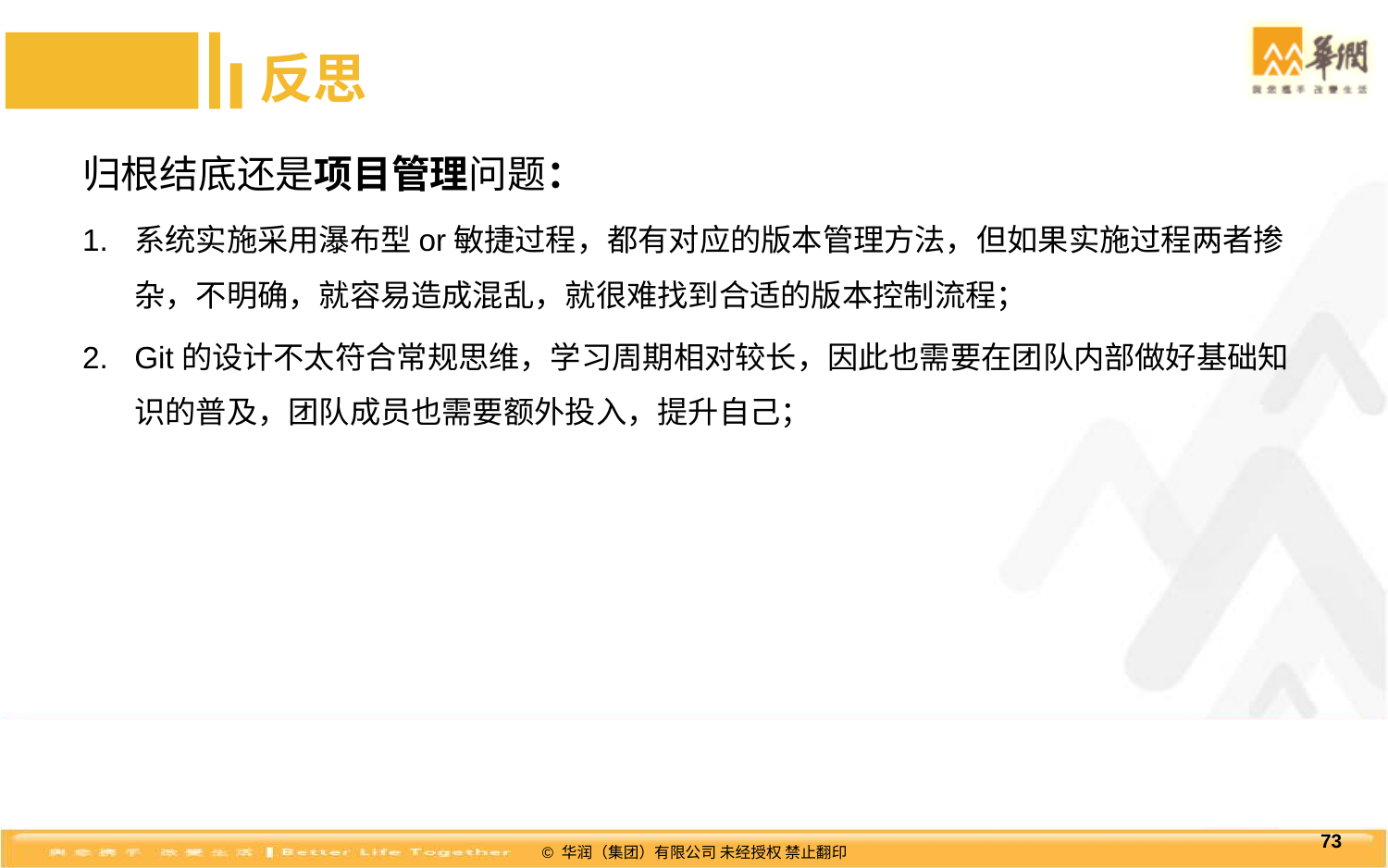

反思

归根结底还是项目管理问题：
系统实施采用瀑布型or敏捷过程，都有对应的版本管理方法，但如果实施过程两者掺杂，不明确，就容易造成混乱，就很难找到合适的版本控制流程；
Git的设计不太符合常规思维，学习周期相对较长，因此也需要在团队内部做好基础知识的普及，团队成员也需要额外投入，提升自己；
73